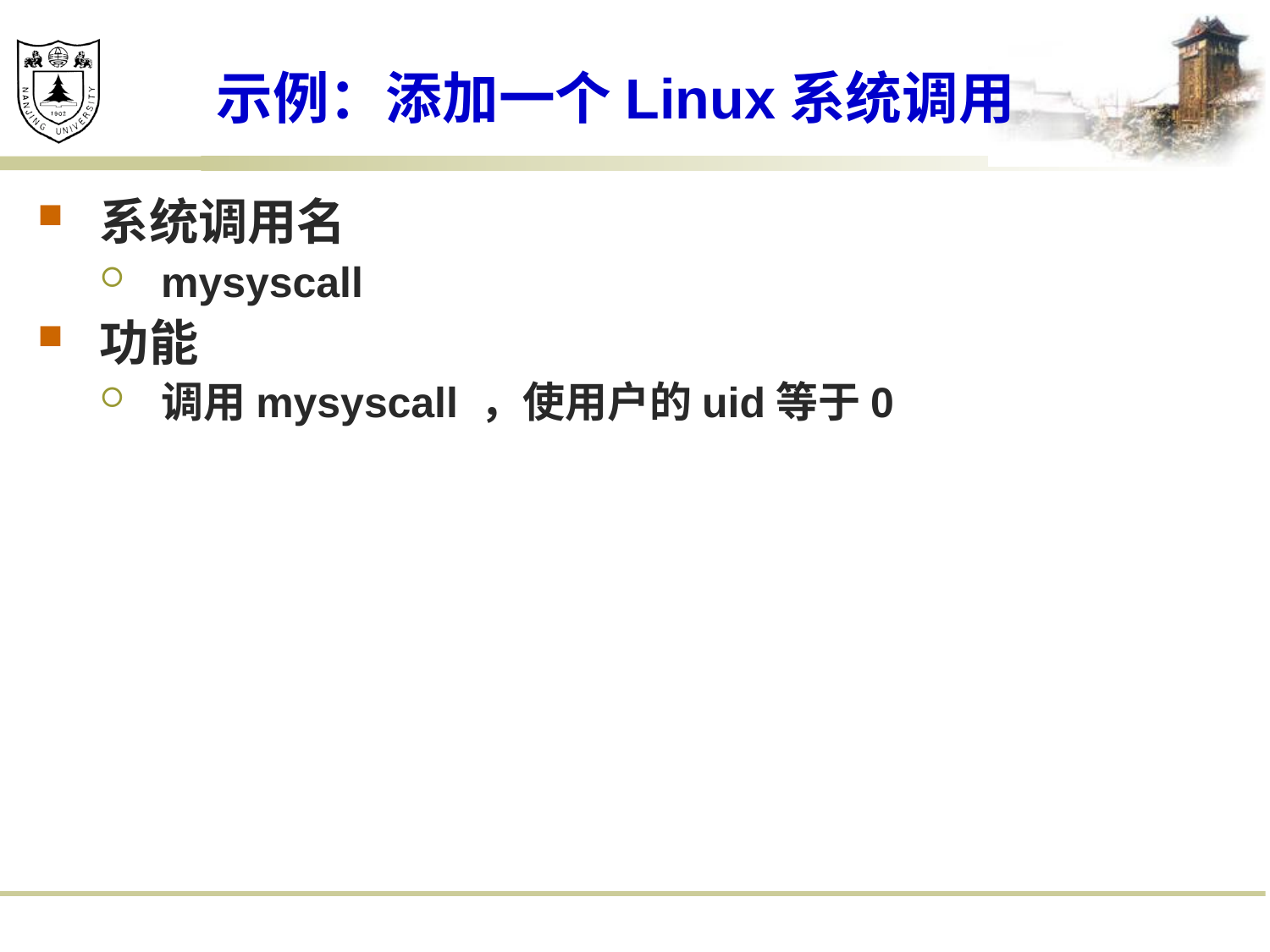

# 示例：添加一个Linux系统调用
系统调用名
mysyscall
功能
调用mysyscall ，使用户的uid等于0

119